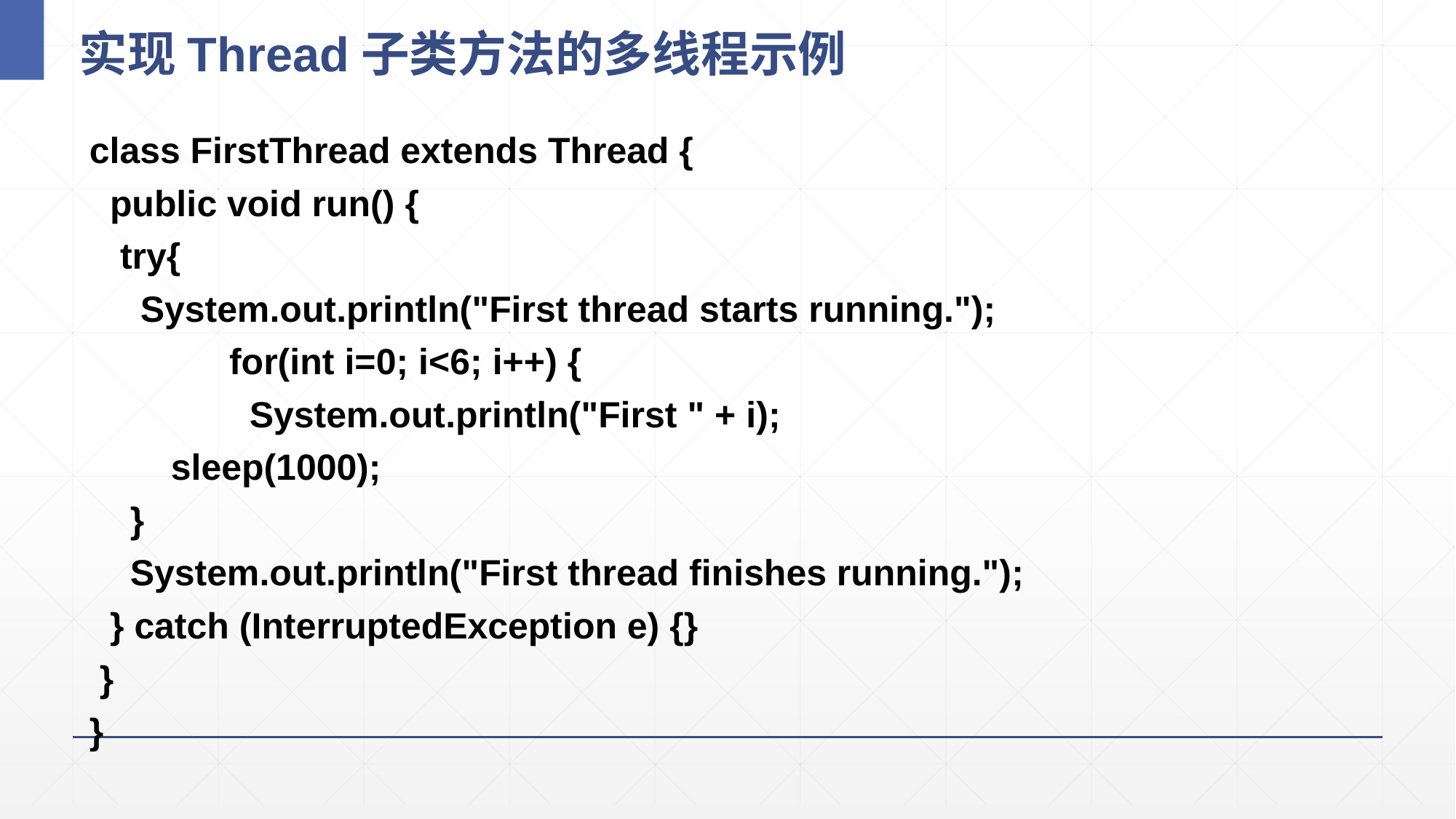

# 实现Thread子类方法的多线程示例
class FirstThread extends Thread {
  public void run() {
   try{
     System.out.println("First thread starts running.");
	   for(int i=0; i<6; i++) {
	     System.out.println("First " + i);
        sleep(1000);
    }
    System.out.println("First thread finishes running.");
  } catch (InterruptedException e) {}
 }
}